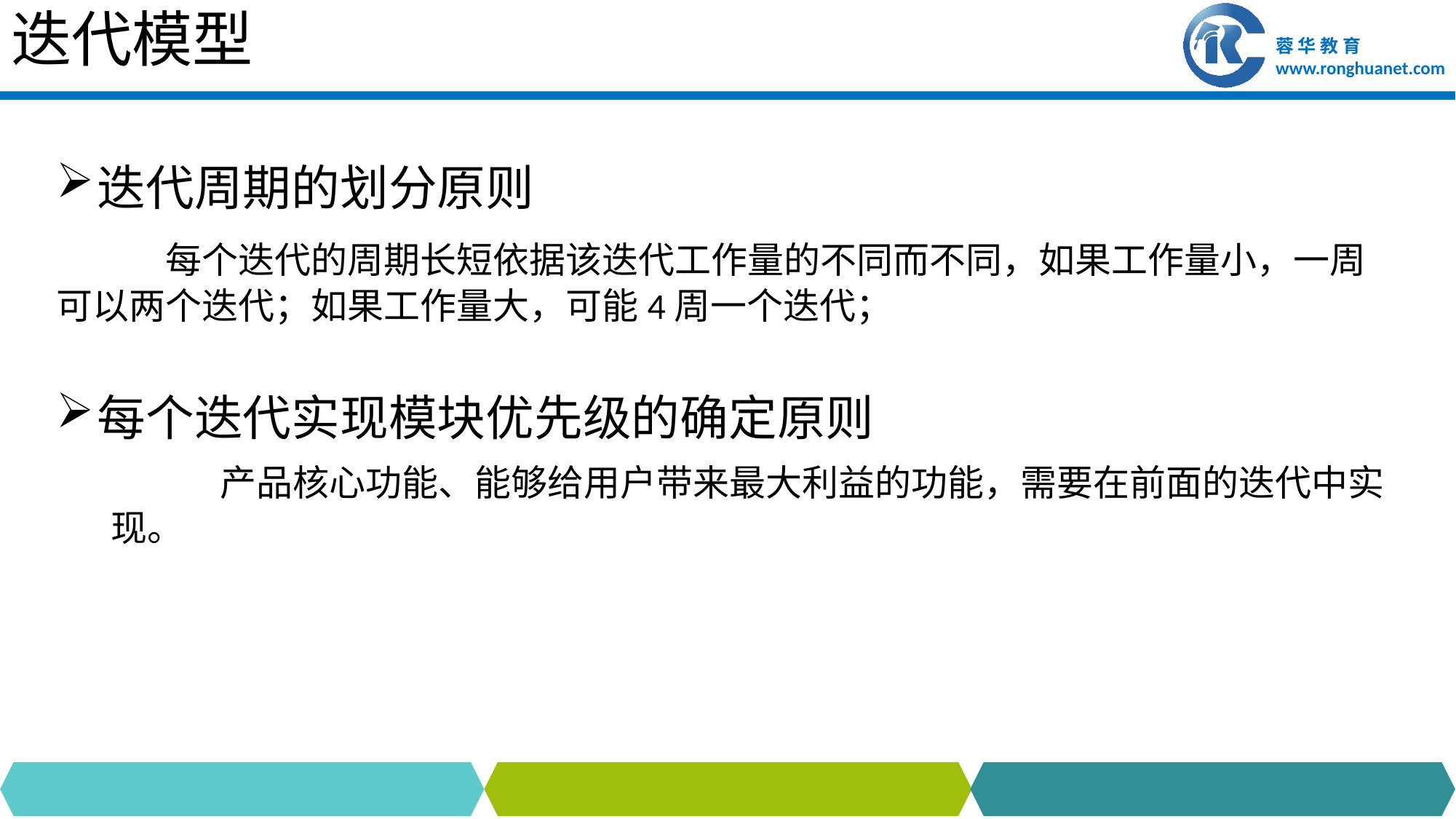

# 迭代模型
迭代周期的划分原则
	每个迭代的周期长短依据该迭代工作量的不同而不同，如果工作量小，一周可以两个迭代；如果工作量大，可能4周一个迭代；

每个迭代实现模块优先级的确定原则
	产品核心功能、能够给用户带来最大利益的功能，需要在前面的迭代中实现。